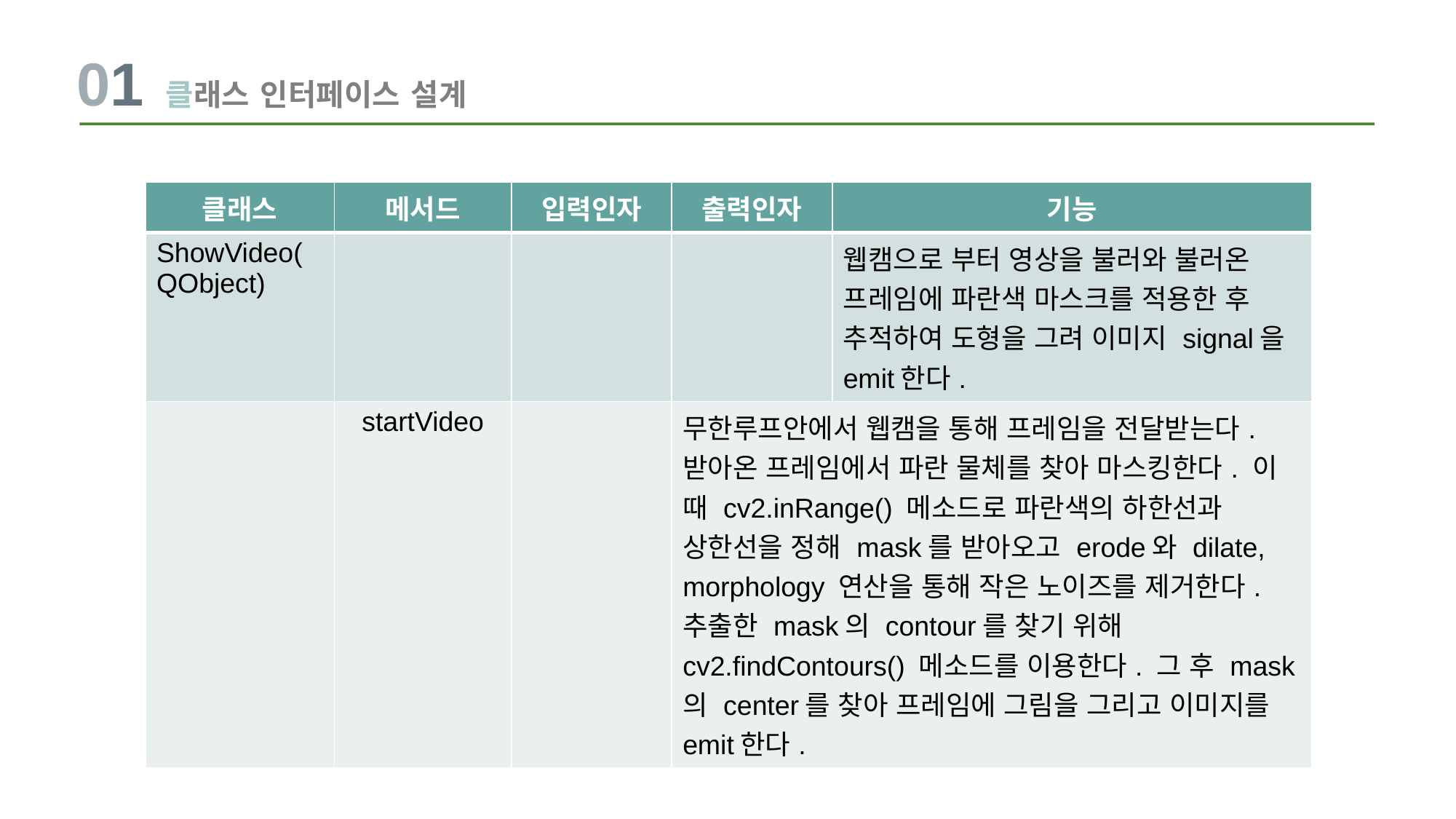

01  클래스 인터페이스 설계

| 클래스 | 메서드 | 입력인자 | 출력인자 | 기능 |
| --- | --- | --- | --- | --- |
| ShowVideo(QObject) |  |  |  | 웹캠으로 부터 영상을 불러와 불러온 프레임에 파란색 마스크를 적용한 후 추적하여 도형을 그려 이미지 signal을 emit한다. |
|  | startVideo |  | 무한루프안에서 웹캠을 통해 프레임을 전달받는다. 받아온 프레임에서 파란 물체를 찾아 마스킹한다. 이 때 cv2.inRange() 메소드로 파란색의 하한선과 상한선을 정해 mask를 받아오고 erode와 dilate, morphology 연산을 통해 작은 노이즈를 제거한다. 추출한 mask의 contour를 찾기 위해 cv2.findContours() 메소드를 이용한다. 그 후 mask의 center를 찾아 프레임에 그림을 그리고 이미지를 emit한다. |  |